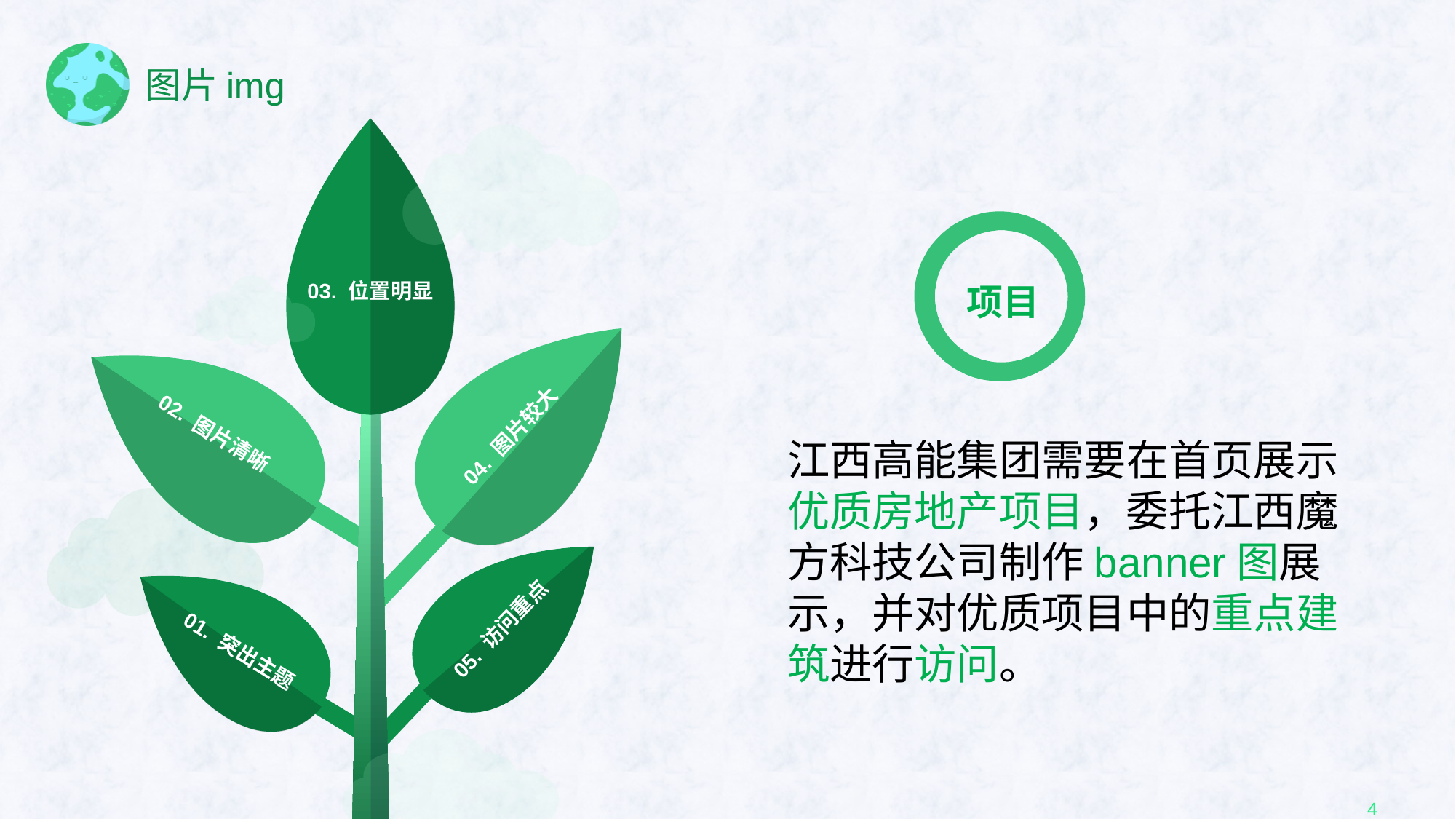

项目
03. 位置明显

02. 图片清晰
04. 图片较大
江西高能集团需要在首页展示优质房地产项目，委托江西魔方科技公司制作banner图展示，并对优质项目中的重点建筑进行访问。

05. 访问重点
01. 突出主题

4